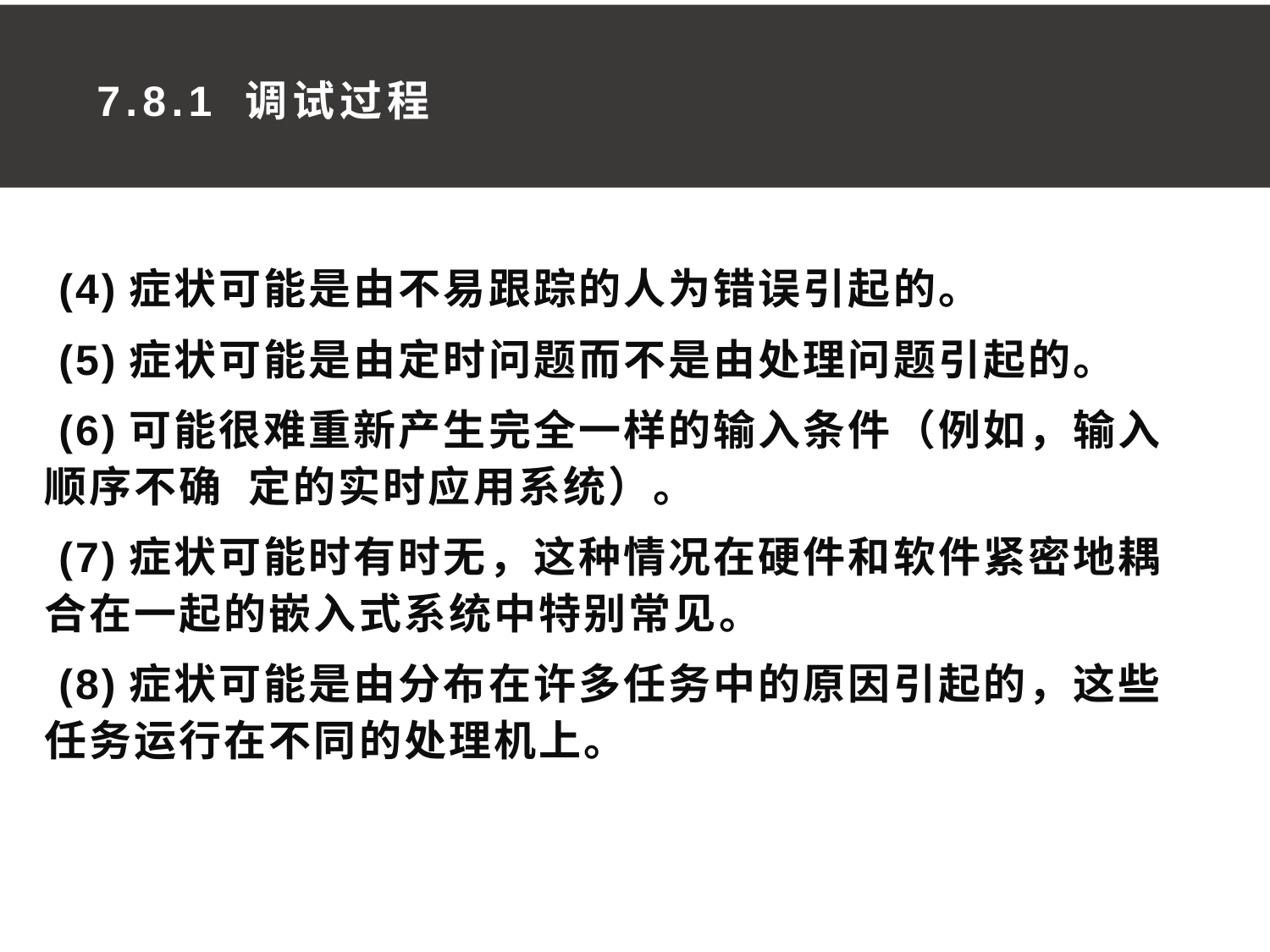

7.8.1 调试过程
 (4)症状可能是由不易跟踪的人为错误引起的。
 (5)症状可能是由定时问题而不是由处理问题引起的。
 (6)可能很难重新产生完全一样的输入条件（例如，输入顺序不确  定的实时应用系统）。
 (7)症状可能时有时无，这种情况在硬件和软件紧密地耦合在一起的嵌入式系统中特别常见。
 (8)症状可能是由分布在许多任务中的原因引起的，这些任务运行在不同的处理机上。